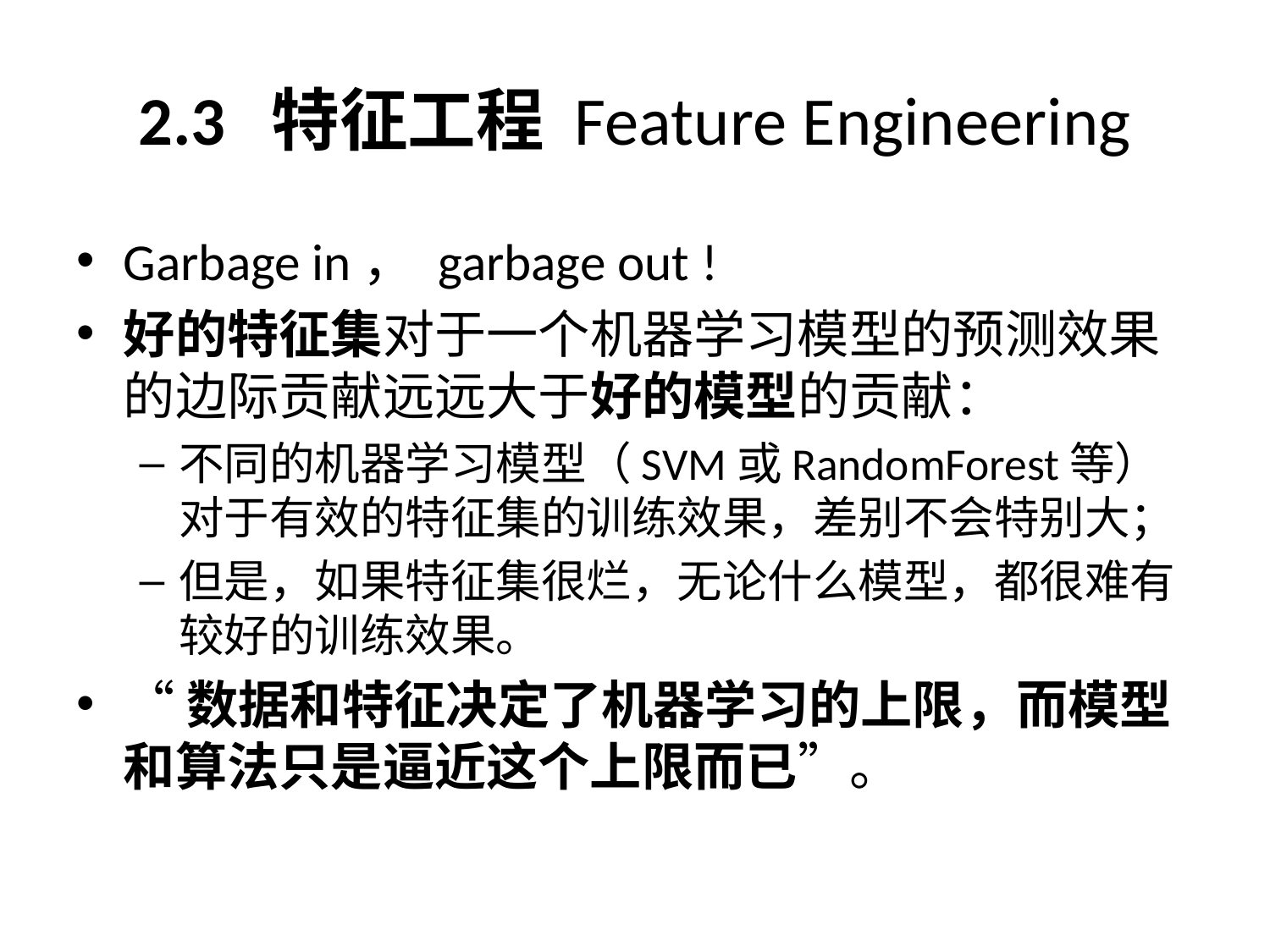

# 2.3  特征工程 Feature Engineering
Garbage in， garbage out !
好的特征集对于一个机器学习模型的预测效果的边际贡献远远大于好的模型的贡献：
不同的机器学习模型（SVM或RandomForest等）对于有效的特征集的训练效果，差别不会特别大；
但是，如果特征集很烂，无论什么模型，都很难有较好的训练效果。
“数据和特征决定了机器学习的上限，而模型和算法只是逼近这个上限而已”。